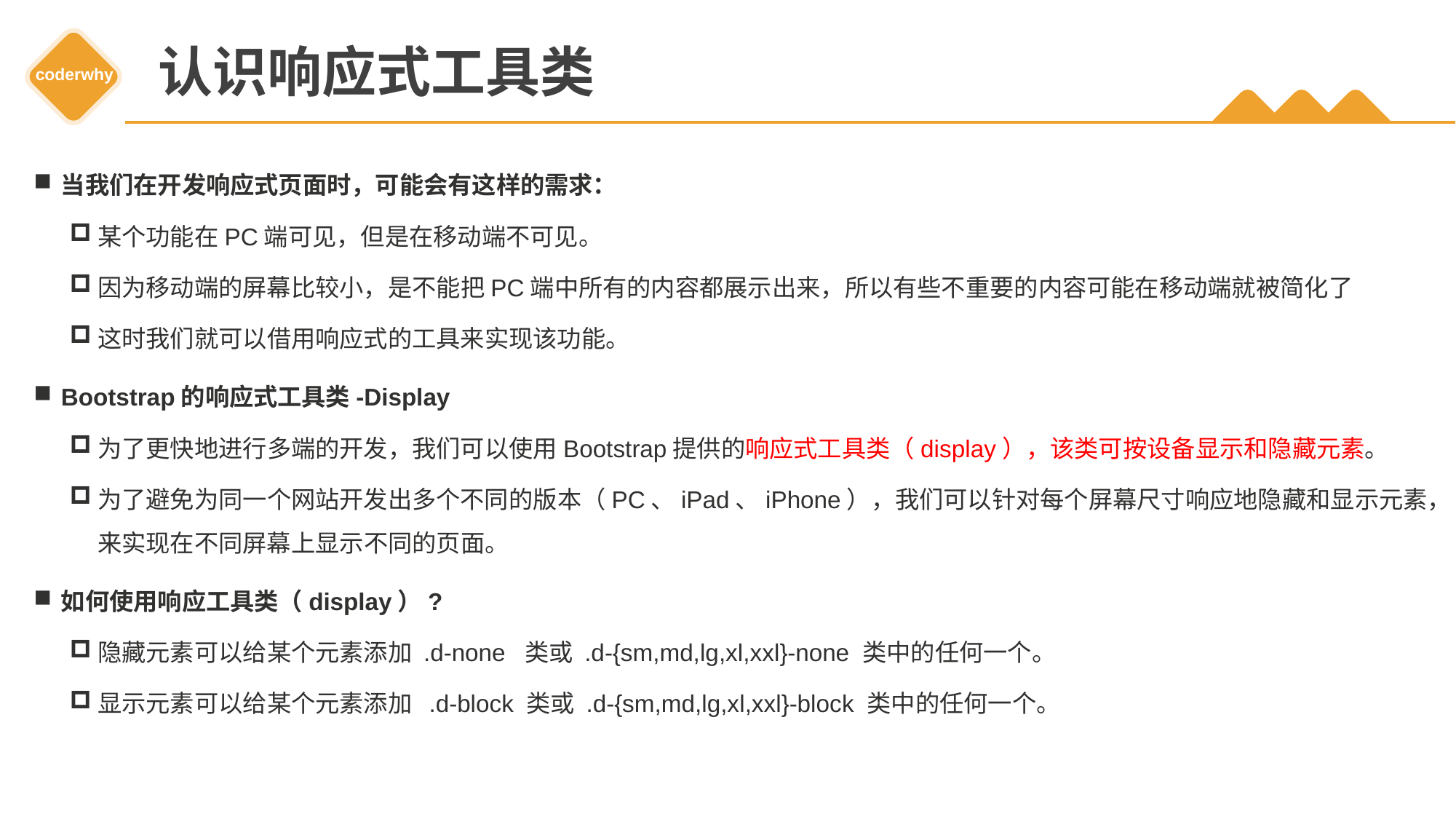

# 认识响应式工具类
当我们在开发响应式页面时，可能会有这样的需求：
某个功能在PC端可见，但是在移动端不可见。
因为移动端的屏幕比较小，是不能把PC端中所有的内容都展示出来，所以有些不重要的内容可能在移动端就被简化了
这时我们就可以借用响应式的工具来实现该功能。
Bootstrap的响应式工具类-Display
为了更快地进行多端的开发，我们可以使用Bootstrap提供的响应式工具类（display），该类可按设备显示和隐藏元素。
为了避免为同一个网站开发出多个不同的版本（PC、iPad、iPhone），我们可以针对每个屏幕尺寸响应地隐藏和显示元素，来实现在不同屏幕上显示不同的页面。
如何使用响应工具类（display）?
隐藏元素可以给某个元素添加 .d-none  类或 .d-{sm,md,lg,xl,xxl}-none 类中的任何一个。
显示元素可以给某个元素添加  .d-block 类或 .d-{sm,md,lg,xl,xxl}-block 类中的任何一个。